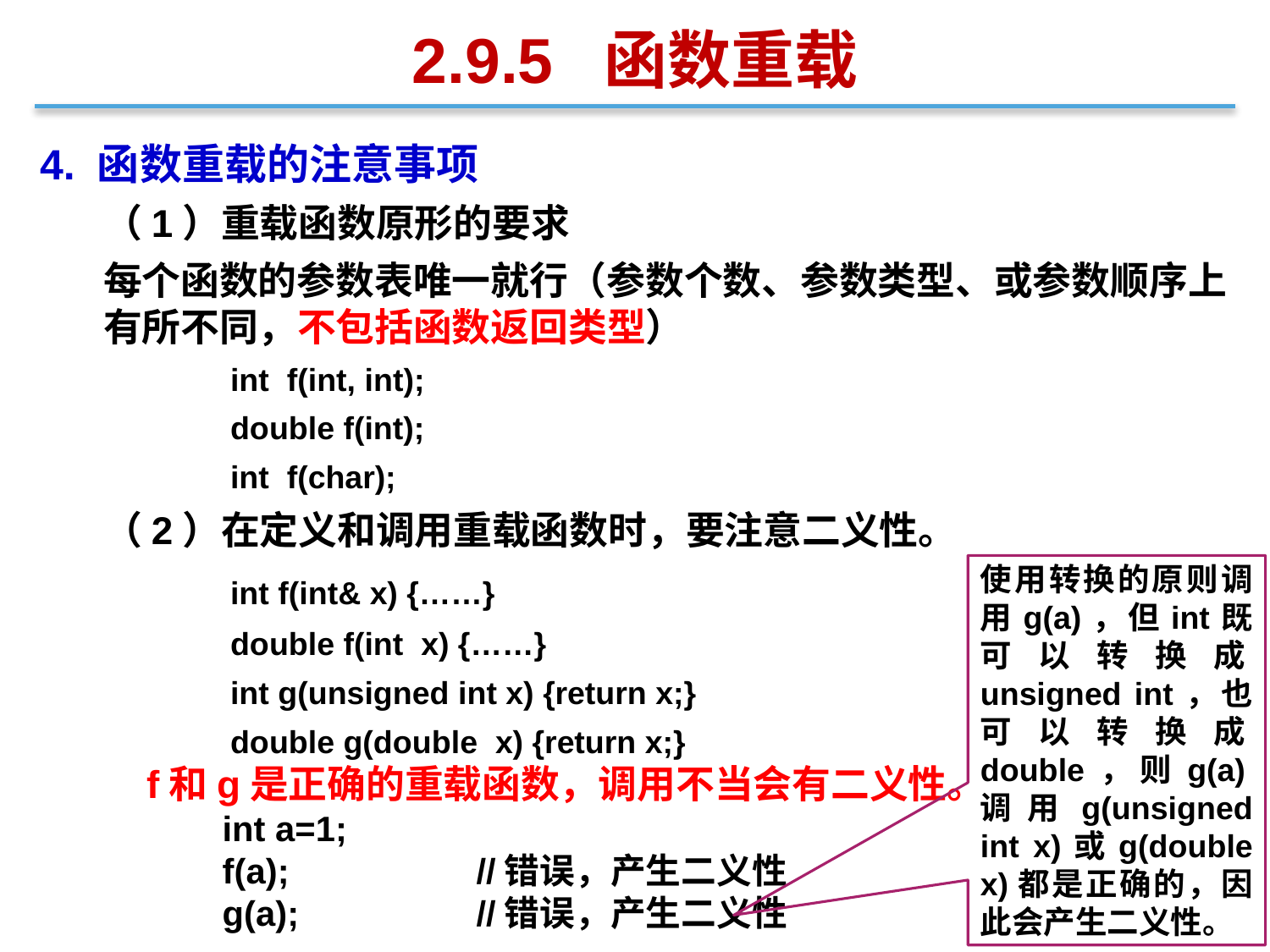

2.9.5  函数重载
4. 函数重载的注意事项
（1）重载函数原形的要求
每个函数的参数表唯一就行（参数个数、参数类型、或参数顺序上有所不同，不包括函数返回类型）
	int  f(int, int);
	double f(int);
	int  f(char);
（2）在定义和调用重载函数时，要注意二义性。
	int f(int& x) {……}
	double f(int  x) {……}
	int g(unsigned int x) {return x;}
	double g(double  x) {return x;}
    f和g是正确的重载函数，调用不当会有二义性。
	int a=1;
	f(a);     		//错误，产生二义性
	g(a);		//错误，产生二义性
使用转换的原则调用g(a)，但int既可以转换成unsigned int，也可以转换成double，则g(a)调用g(unsigned int x)或g(double x)都是正确的，因此会产生二义性。